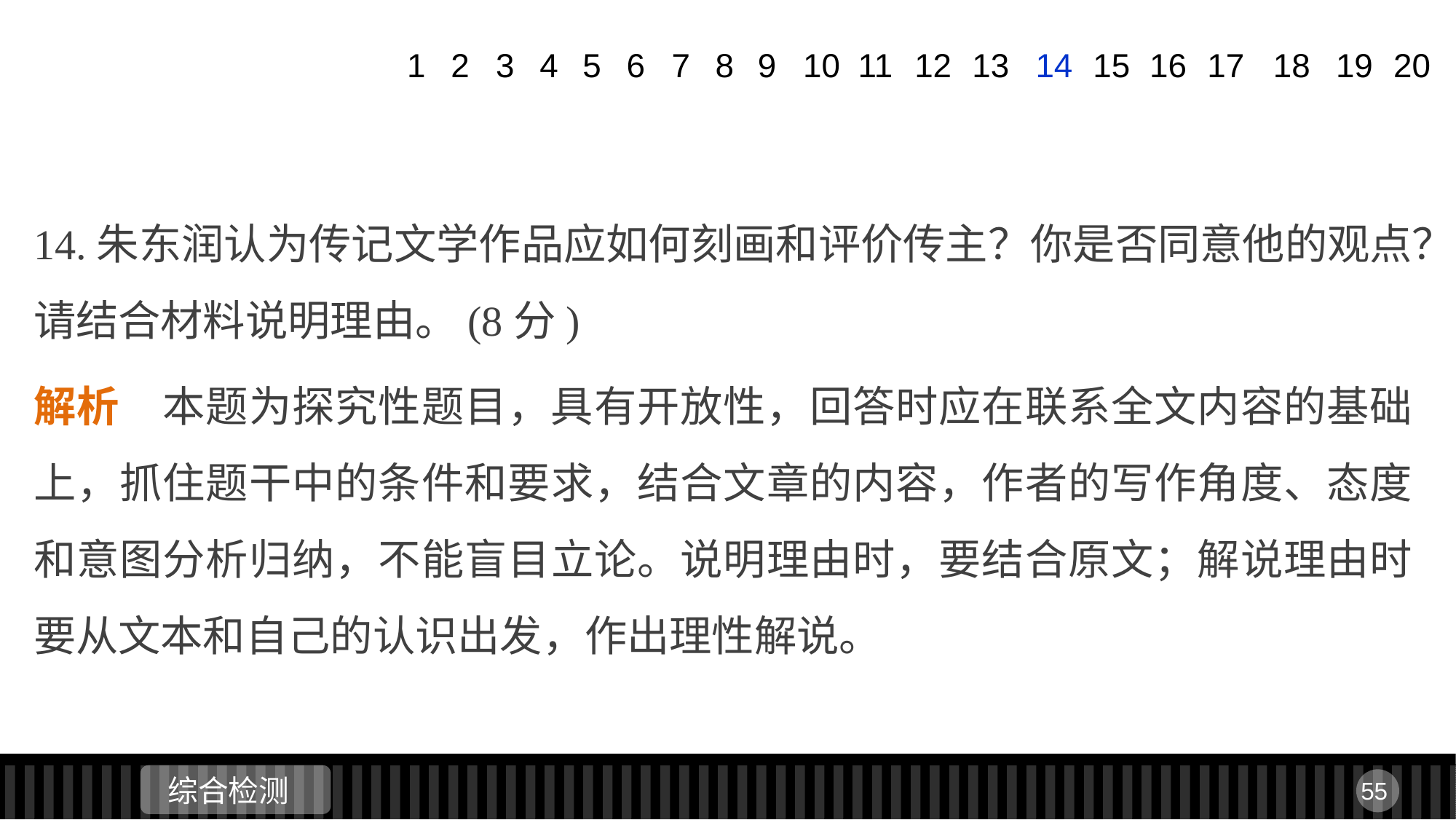

1
2
3
4
5
6
7
8
9
11
12
13
14
15
16
17
18
19
20
10
14.朱东润认为传记文学作品应如何刻画和评价传主？你是否同意他的观点？请结合材料说明理由。(8分)
解析　本题为探究性题目，具有开放性，回答时应在联系全文内容的基础上，抓住题干中的条件和要求，结合文章的内容，作者的写作角度、态度和意图分析归纳，不能盲目立论。说明理由时，要结合原文；解说理由时要从文本和自己的认识出发，作出理性解说。